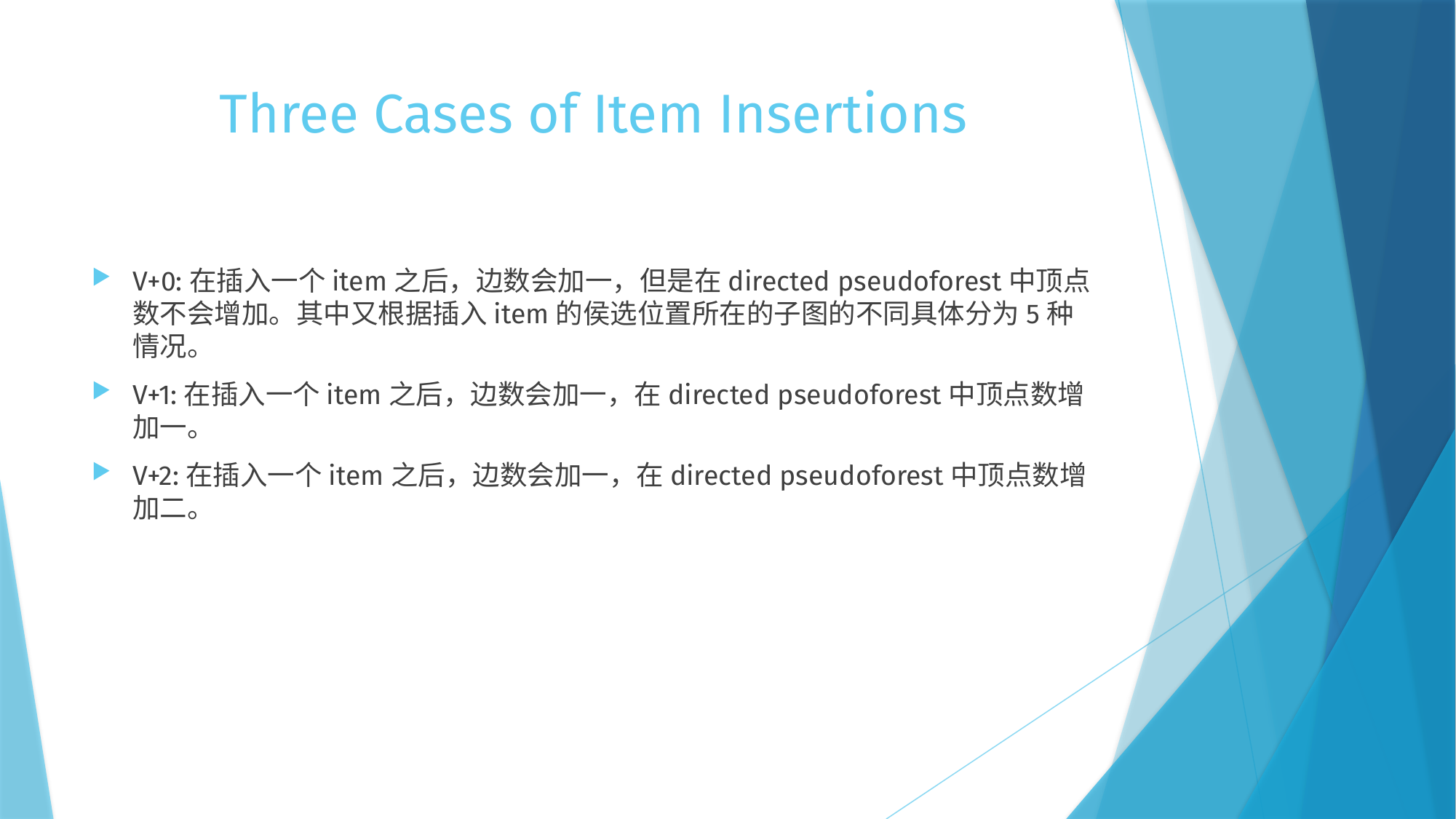

# Three Cases of Item Insertions
V+0:在插入一个item之后，边数会加一，但是在directed pseudoforest中顶点数不会增加。其中又根据插入item的侯选位置所在的子图的不同具体分为5种情况。
V+1:在插入一个item之后，边数会加一，在directed pseudoforest中顶点数增加一。
V+2:在插入一个item之后，边数会加一，在directed pseudoforest中顶点数增加二。